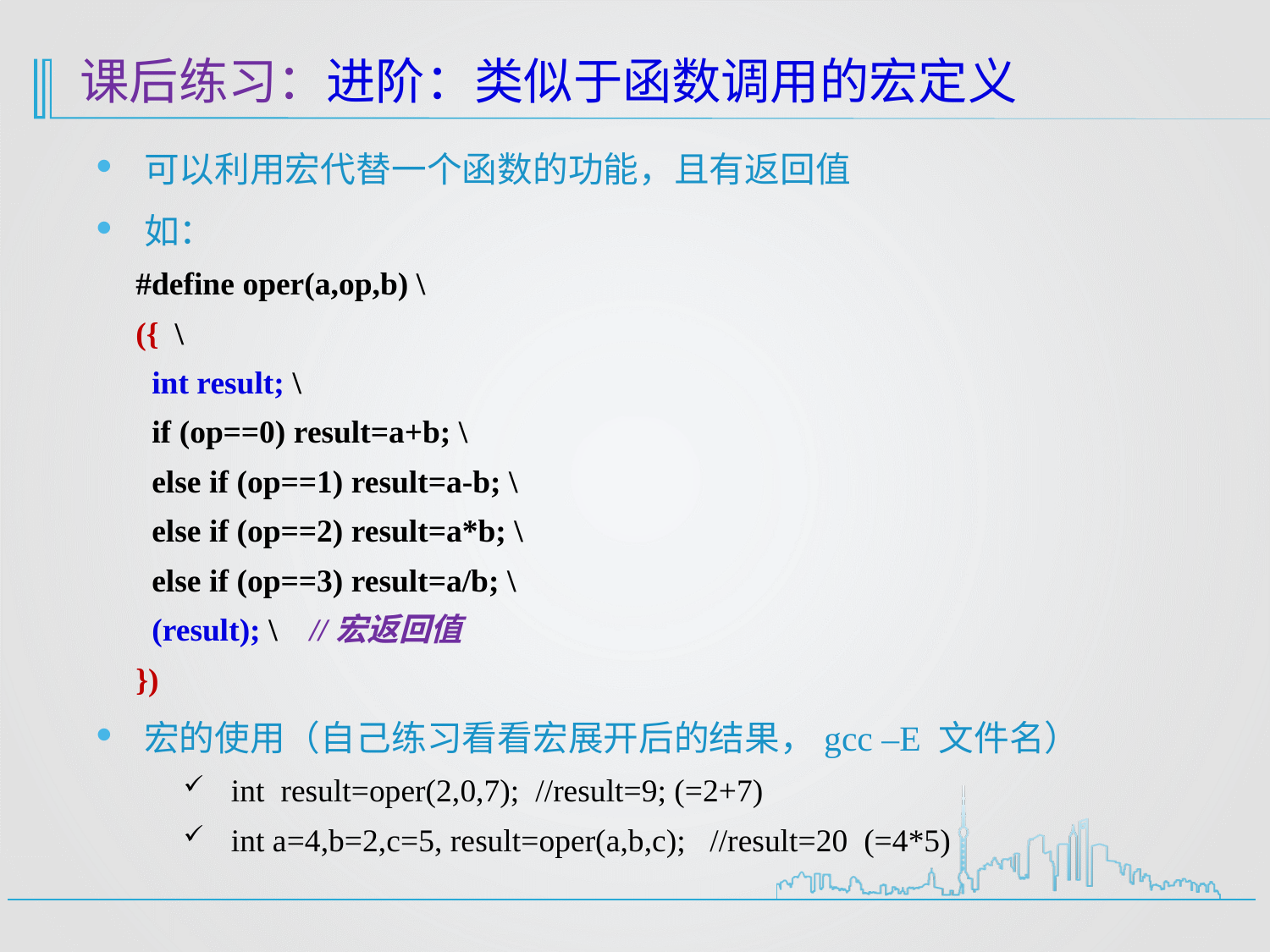

# 课后练习：进阶：类似于函数调用的宏定义
可以利用宏代替一个函数的功能，且有返回值
如：
#define oper(a,op,b) \
({  \
  int result; \
  if (op==0) result=a+b; \
  else if (op==1) result=a-b; \
  else if (op==2) result=a*b; \
  else if (op==3) result=a/b; \
  (result); \    //宏返回值
})
宏的使用（自己练习看看宏展开后的结果，gcc –E 文件名）
int  result=oper(2,0,7);  //result=9; (=2+7)
int a=4,b=2,c=5, result=oper(a,b,c);   //result=20  (=4*5)